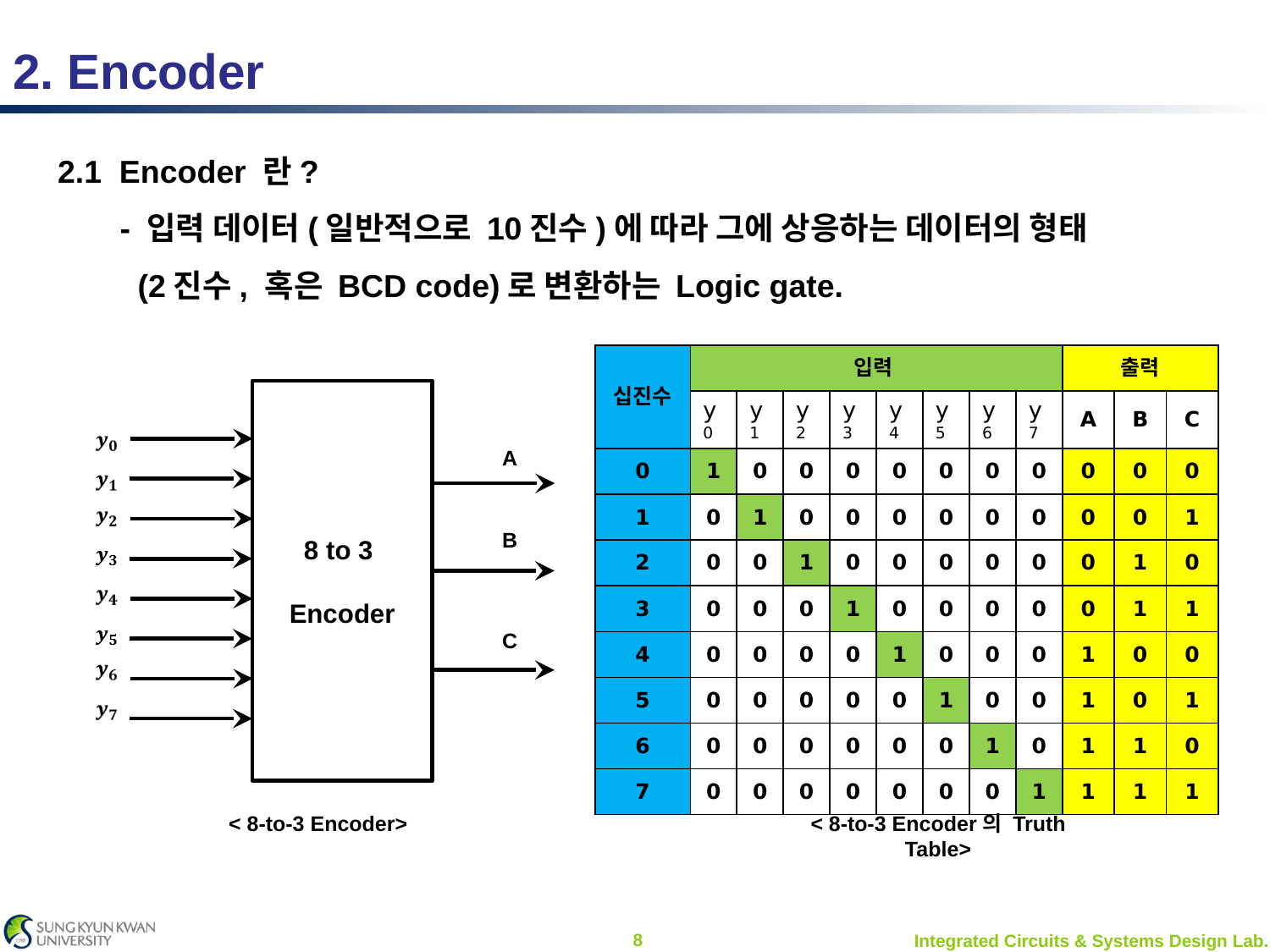

# 2. Encoder
2.1  Encoder 란?
       - 입력 데이터(일반적으로 10진수)에 따라 그에 상응하는 데이터의 형태
         (2진수, 혹은 BCD code)로 변환하는 Logic gate.
| 십진수 | 입력 |  |  |  |  |  |  |  | 출력 |  |  |
| --- | --- | --- | --- | --- | --- | --- | --- | --- | --- | --- | --- |
|  | y0 | y1 | y2 | y3 | y4 | y5 | y6 | y7 | A | B | C |
| 0 | 1 | 0 | 0 | 0 | 0 | 0 | 0 | 0 | 0 | 0 | 0 |
| 1 | 0 | 1 | 0 | 0 | 0 | 0 | 0 | 0 | 0 | 0 | 1 |
| 2 | 0 | 0 | 1 | 0 | 0 | 0 | 0 | 0 | 0 | 1 | 0 |
| 3 | 0 | 0 | 0 | 1 | 0 | 0 | 0 | 0 | 0 | 1 | 1 |
| 4 | 0 | 0 | 0 | 0 | 1 | 0 | 0 | 0 | 1 | 0 | 0 |
| 5 | 0 | 0 | 0 | 0 | 0 | 1 | 0 | 0 | 1 | 0 | 1 |
| 6 | 0 | 0 | 0 | 0 | 0 | 0 | 1 | 0 | 1 | 1 | 0 |
| 7 | 0 | 0 | 0 | 0 | 0 | 0 | 0 | 1 | 1 | 1 | 1 |
8 to 3

Encoder

A

B

C

< 8-to-3 Encoder>
< 8-to-3 Encoder의 Truth Table>